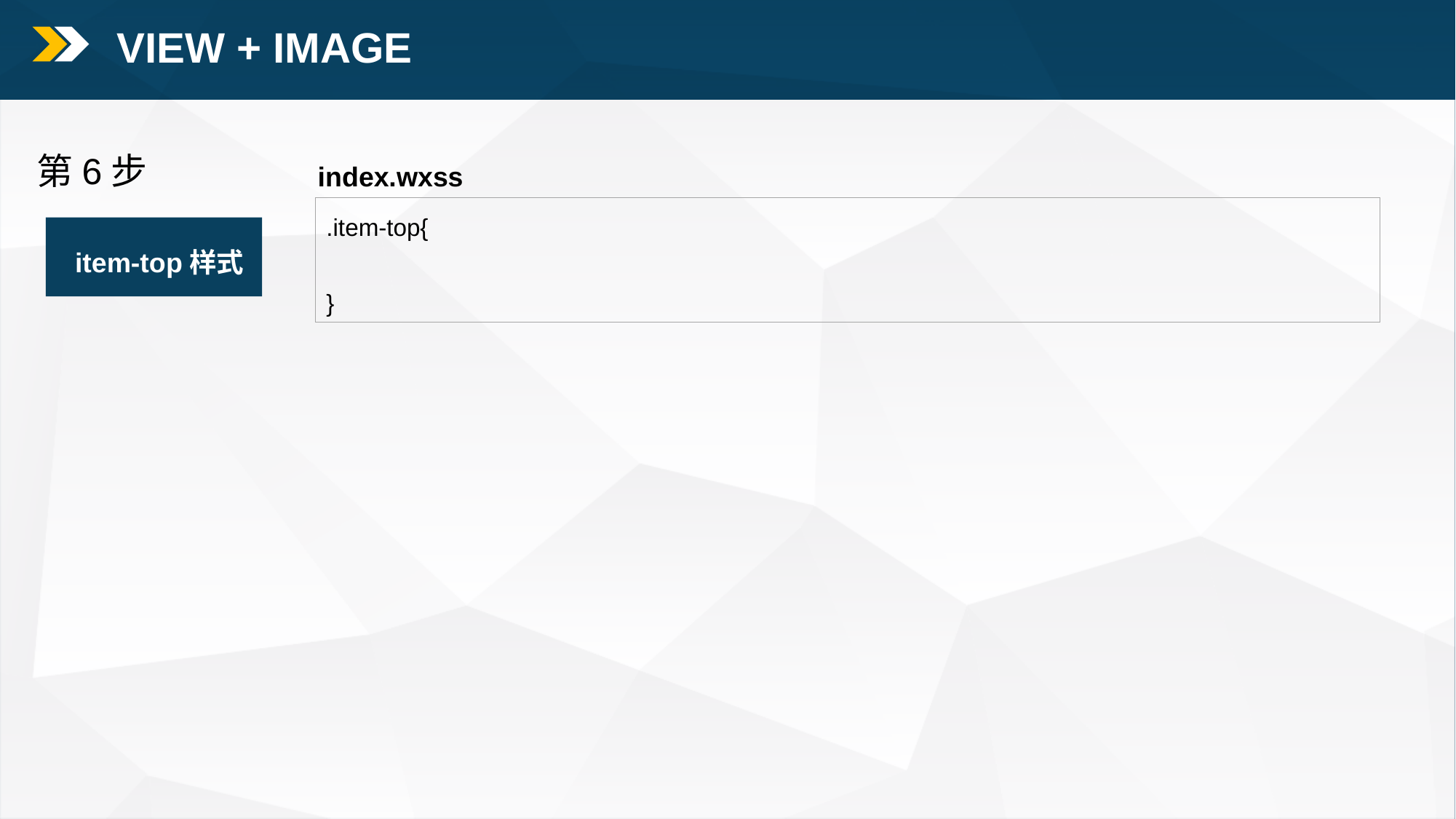

VIEW + IMAGE

第6步
index.wxss
.item-top{

}

item-top样式